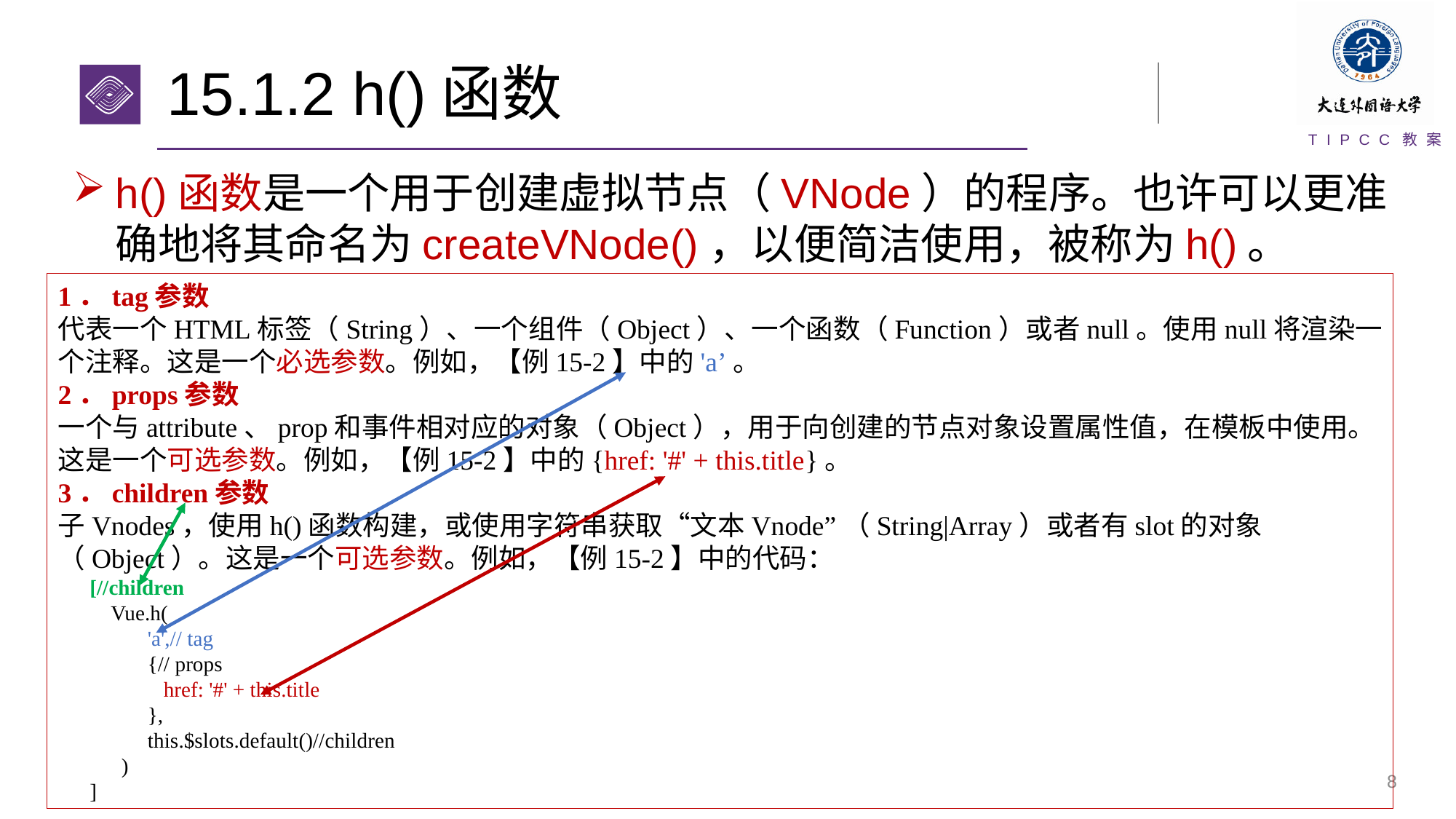

# 15.1.2 h()函数
h()函数是一个用于创建虚拟节点（VNode）的程序。也许可以更准确地将其命名为createVNode()，以便简洁使用，被称为h()。
1．tag参数
代表一个HTML标签（String）、一个组件（Object）、一个函数（Function）或者null。使用null将渲染一个注释。这是一个必选参数。例如，【例15-2】中的'a’。
2．props参数
一个与attribute、prop和事件相对应的对象（Object），用于向创建的节点对象设置属性值，在模板中使用。这是一个可选参数。例如，【例15-2】中的{href: '#' + this.title}。
3．children参数
子Vnodes，使用h()函数构建，或使用字符串获取“文本Vnode”（String|Array）或者有slot的对象（Object）。这是一个可选参数。例如，【例15-2】中的代码：
[//children
    Vue.h(
           'a',// tag
           {// props
              href: '#' + this.title
           },
           this.$slots.default()//children
      )
]
8